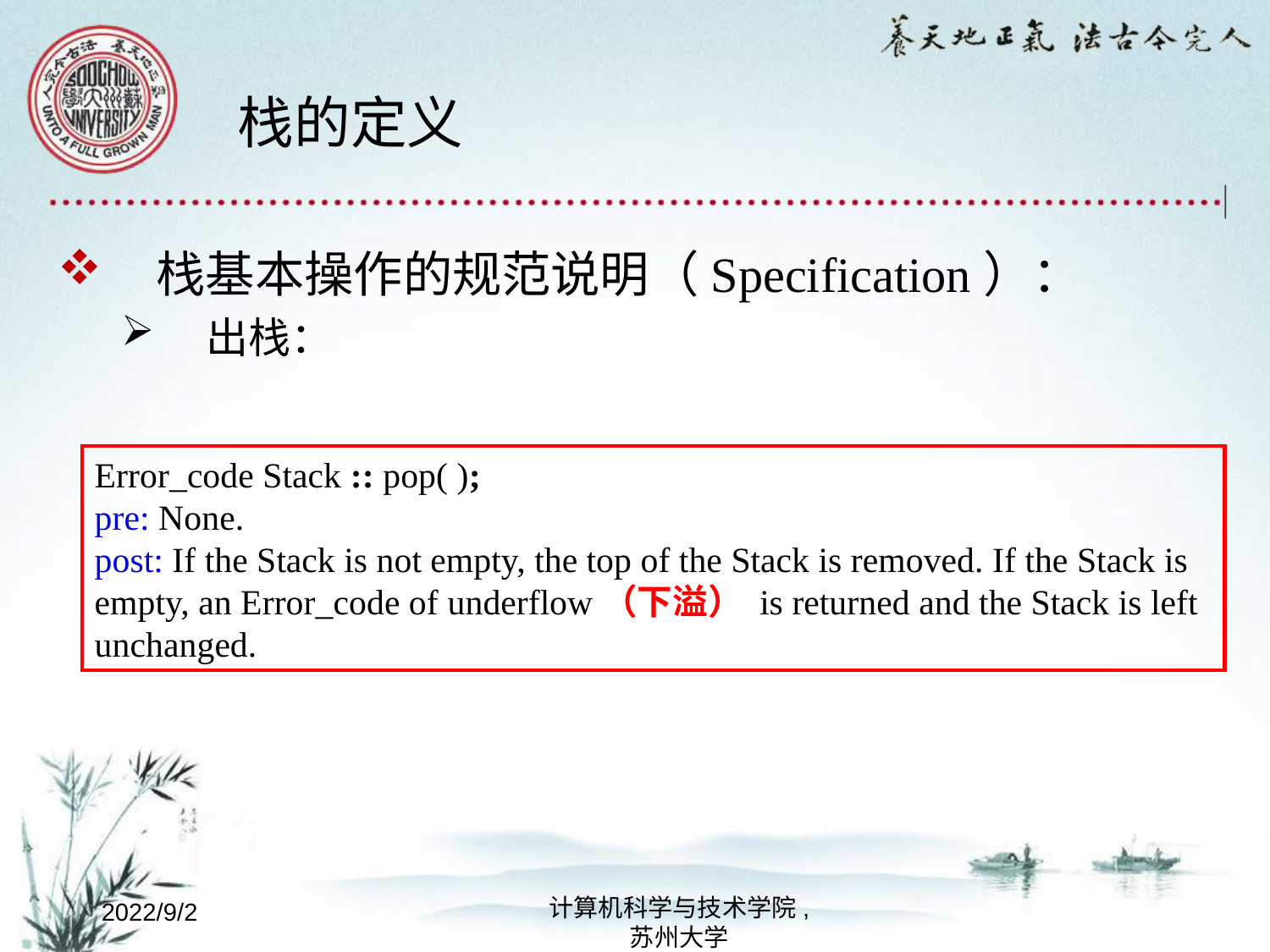

# 栈的定义
栈基本操作的规范说明（Specification）：
出栈：
Error_code Stack :: pop( );
pre: None.
post: If the Stack is not empty, the top of the Stack is removed. If the Stack is empty, an Error_code of underflow（下溢） is returned and the Stack is left unchanged.
计算机科学与技术学院,
苏州大学
2022/9/2